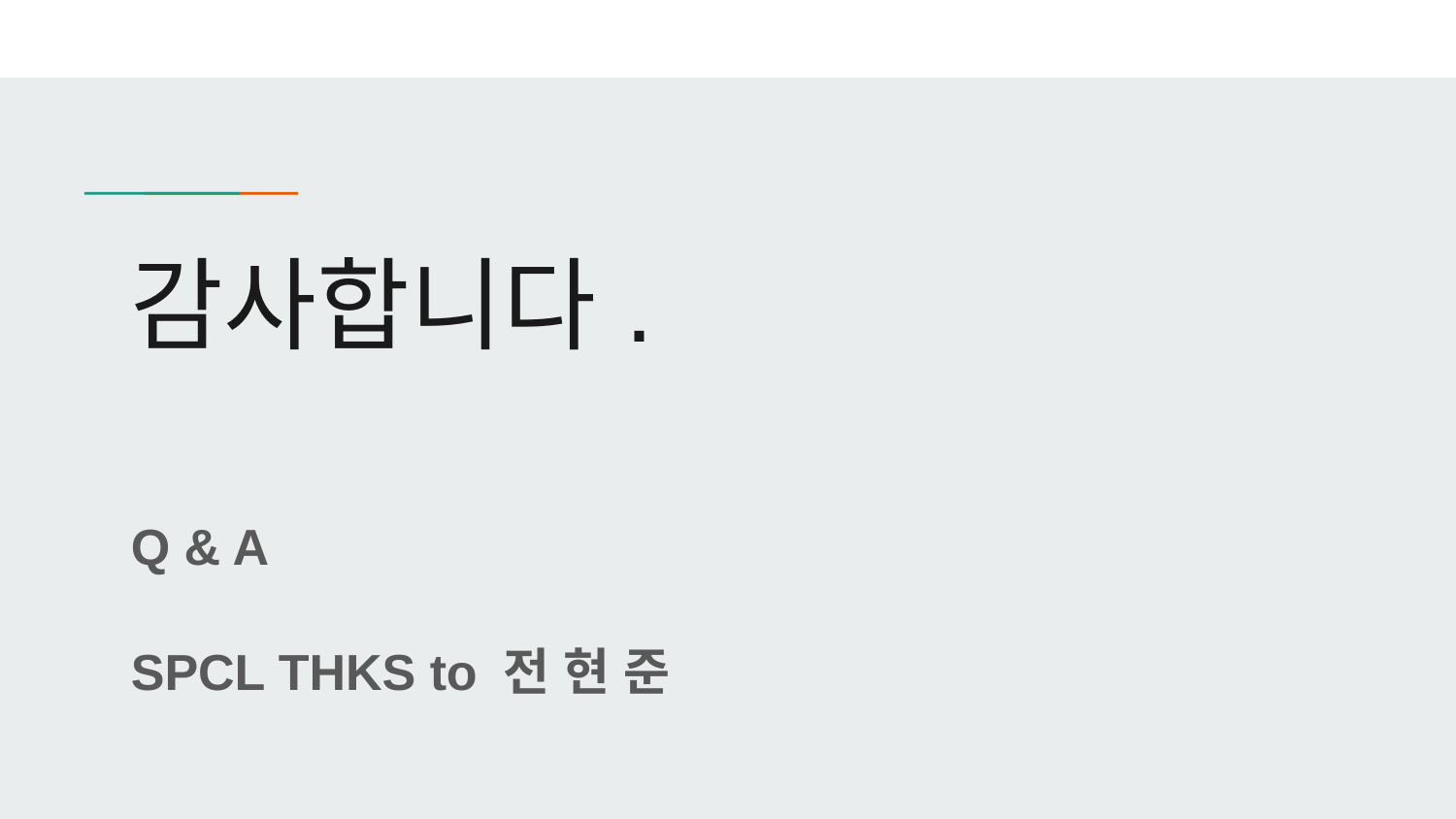

# 감사합니다.
Q & A

SPCL THKS to 전 현 준